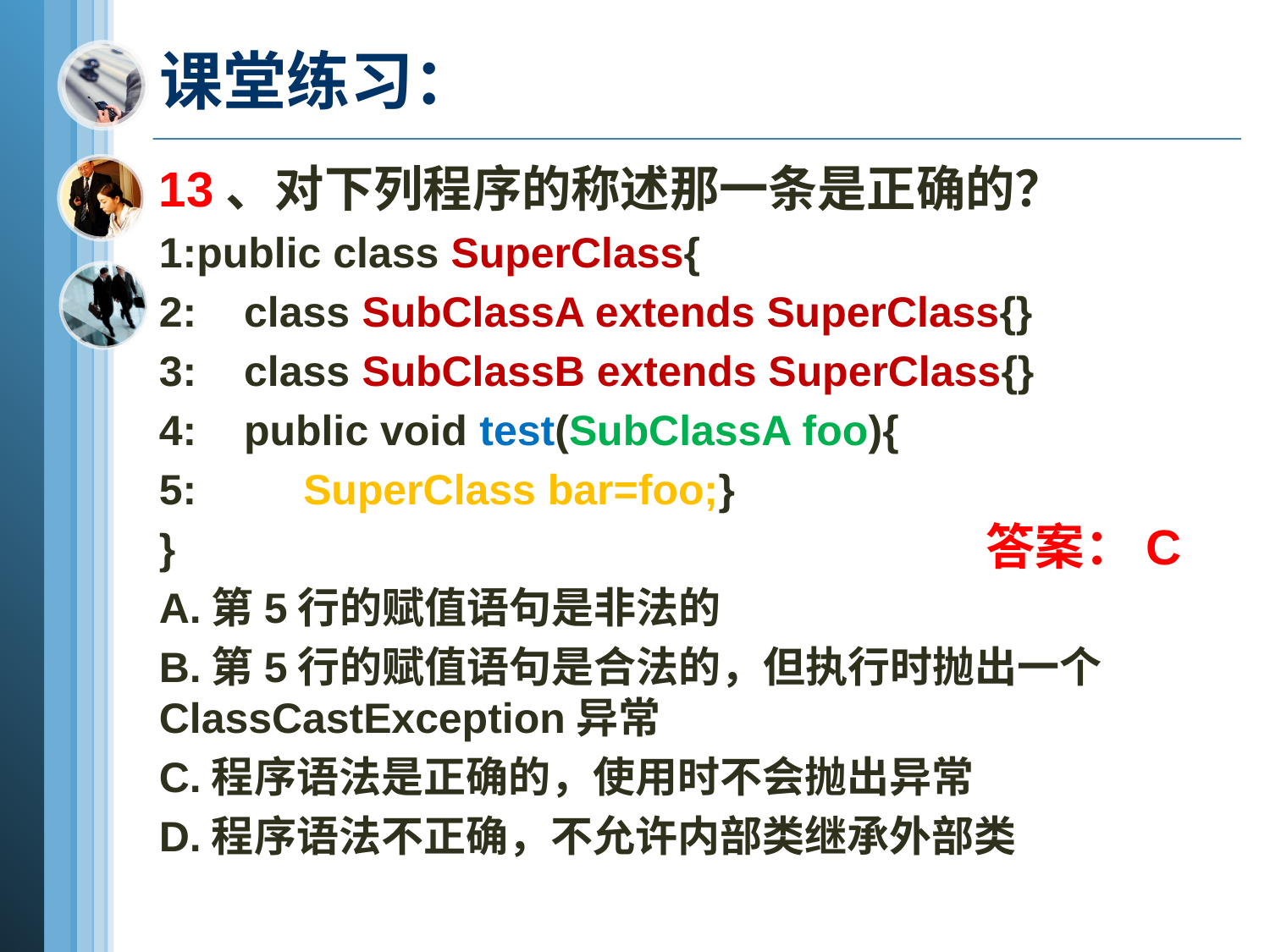

# 课堂练习：
13、对下列程序的称述那一条是正确的？
1:public class SuperClass{
2:    class SubClassA extends SuperClass{}
3:    class SubClassB extends SuperClass{}
4:    public void test(SubClassA foo){
5:         SuperClass bar=foo;}
}
A.第5行的赋值语句是非法的
B.第5行的赋值语句是合法的，但执行时抛出一个ClassCastException异常
C.程序语法是正确的，使用时不会抛出异常
D.程序语法不正确，不允许内部类继承外部类
答案：C